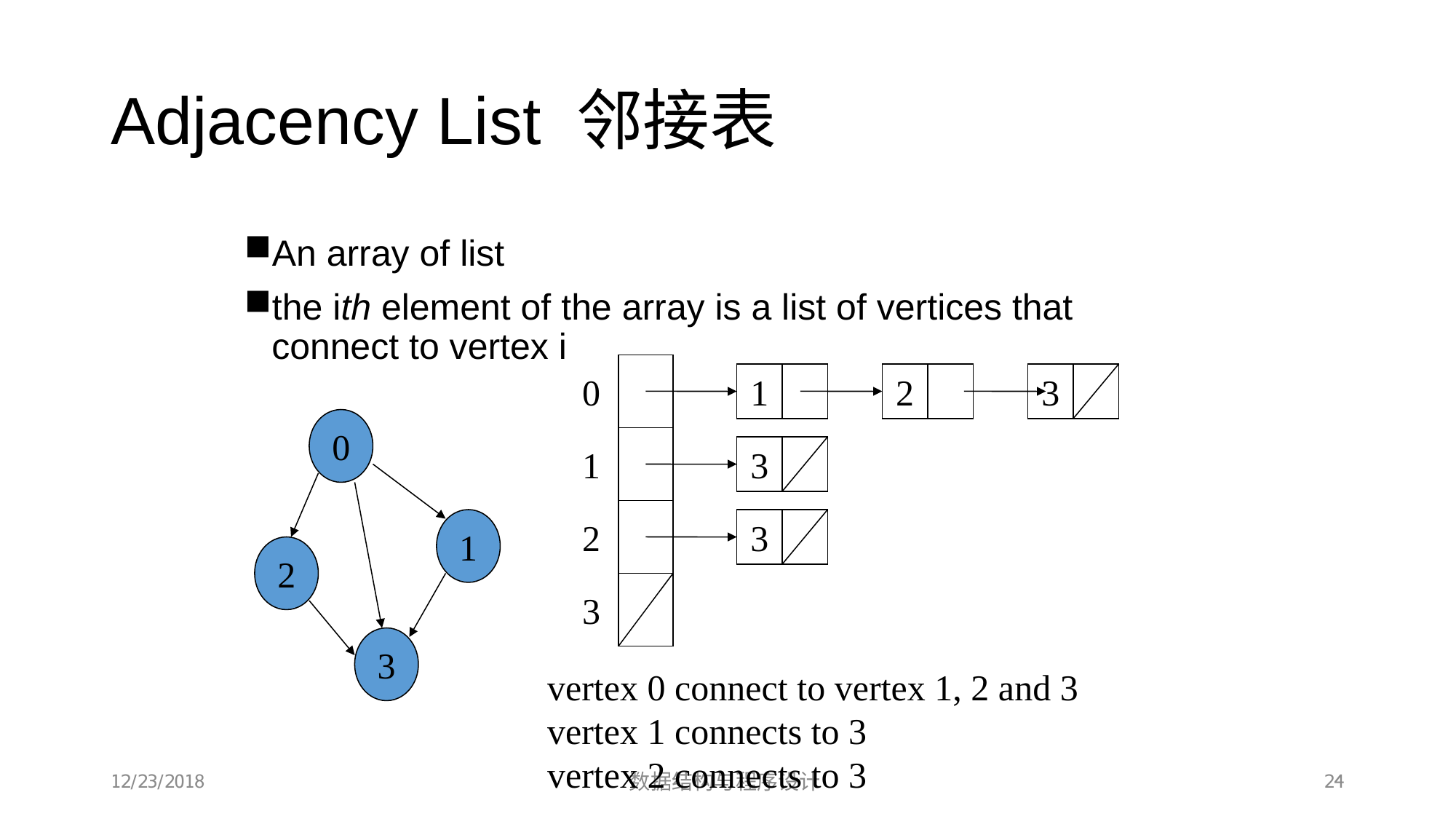

# Adjacency List 邻接表
An array of list
the ith element of the array is a list of vertices that connect to vertex i
0

1

2

3

1

3

2

3

3

0

1
2

3
vertex 0 connect to vertex 1, 2 and 3
vertex 1 connects to 3
vertex 2 connects to 3
12/23/2018
数据结构与程序设计
24